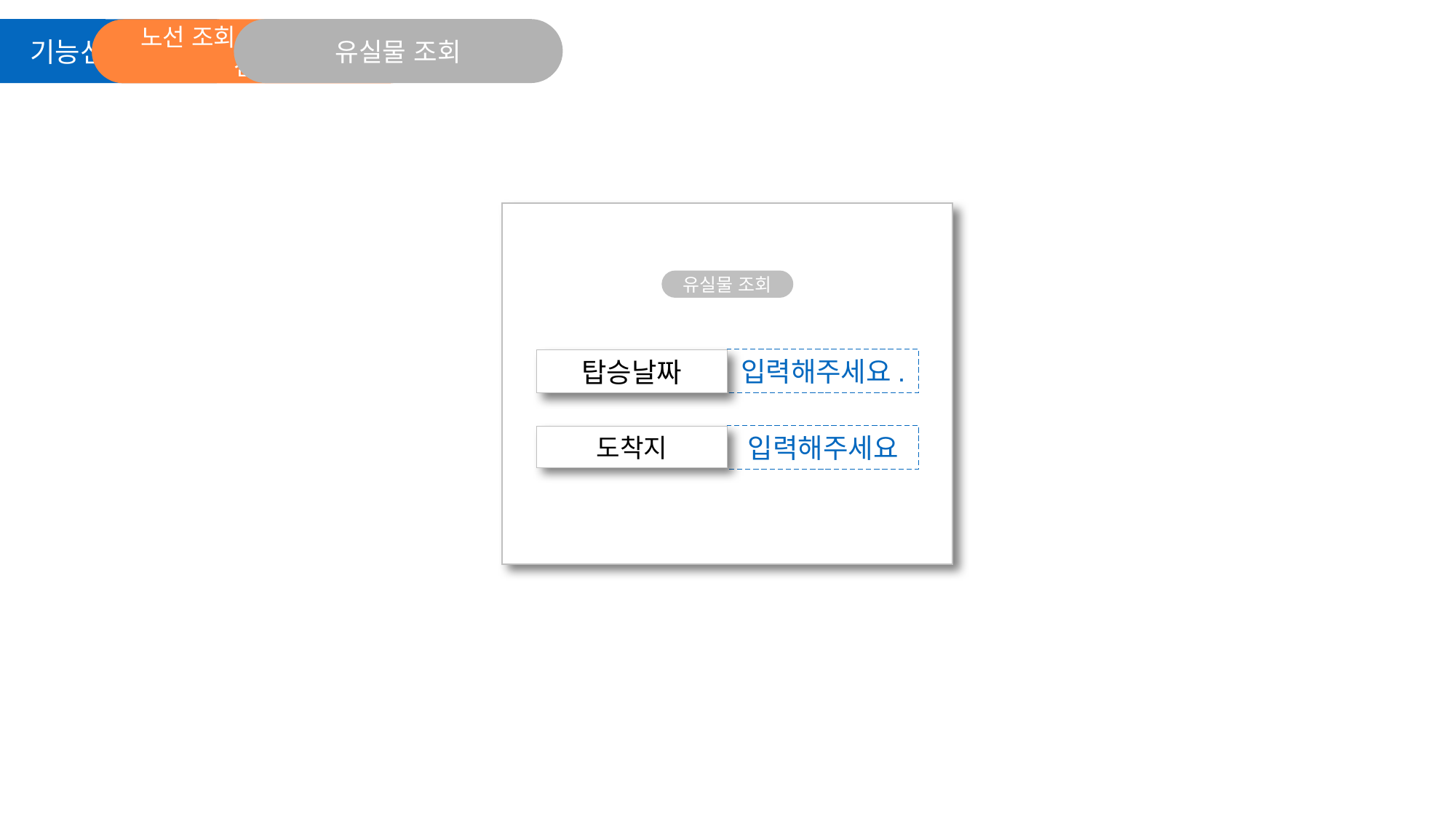

유실물 조회
기능선택화면
노선 조회/유실물 조회
선택

유실물 조회
입력해주세요.
탑승날짜
입력해주세요
도착지